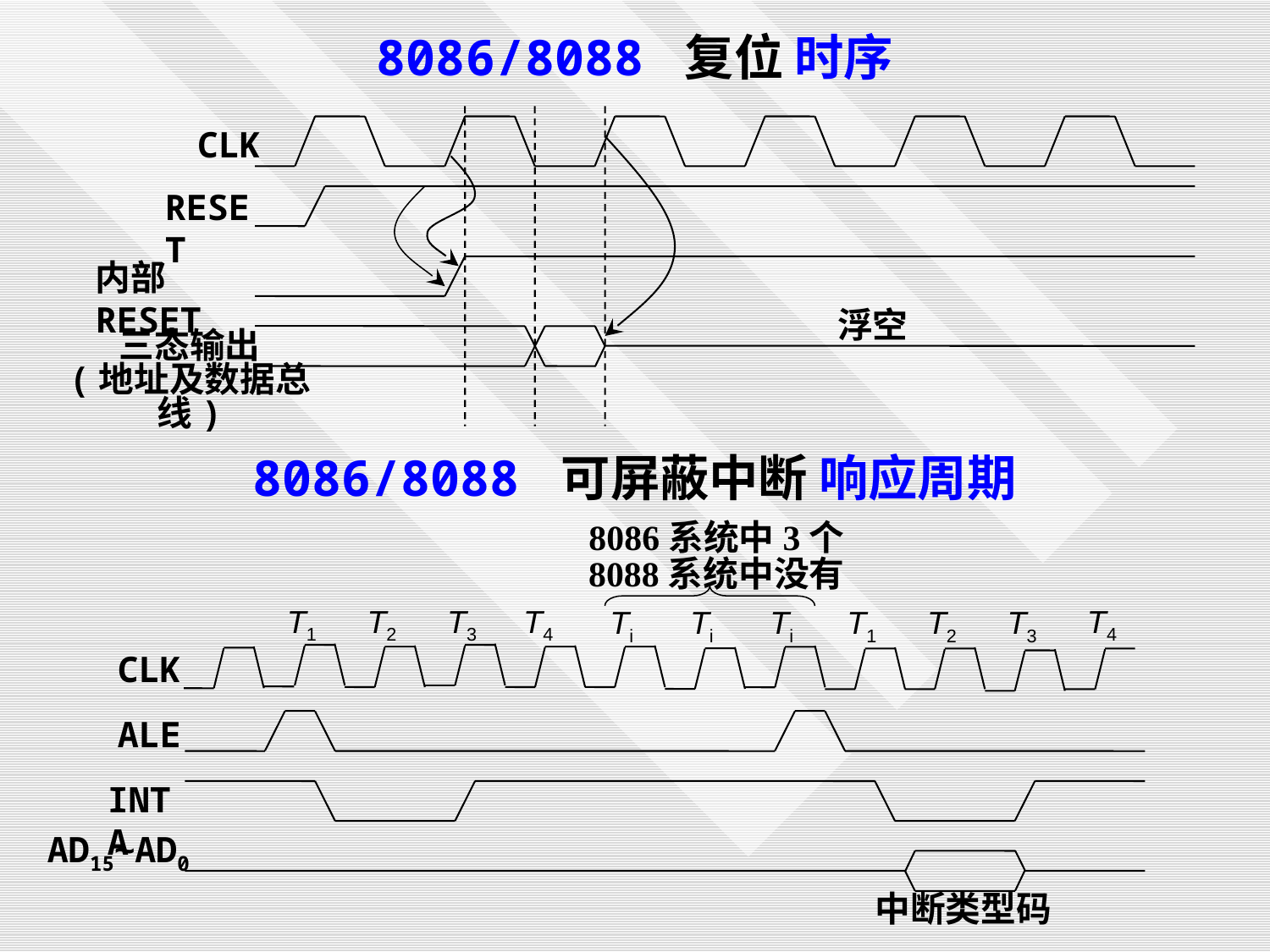

8086/8088 复位 时序

CLK

RESET

内部RESET

浮空
三态输出
(地址及数据总线)

8086/8088 可屏蔽中断 响应周期

8086系统中3个
8088系统中没有
T1
T2
T3
T4
T4
Ti
Ti
Ti
T1
T2
T3
CLK

ALE

INTA

AD15~AD0

中断类型码